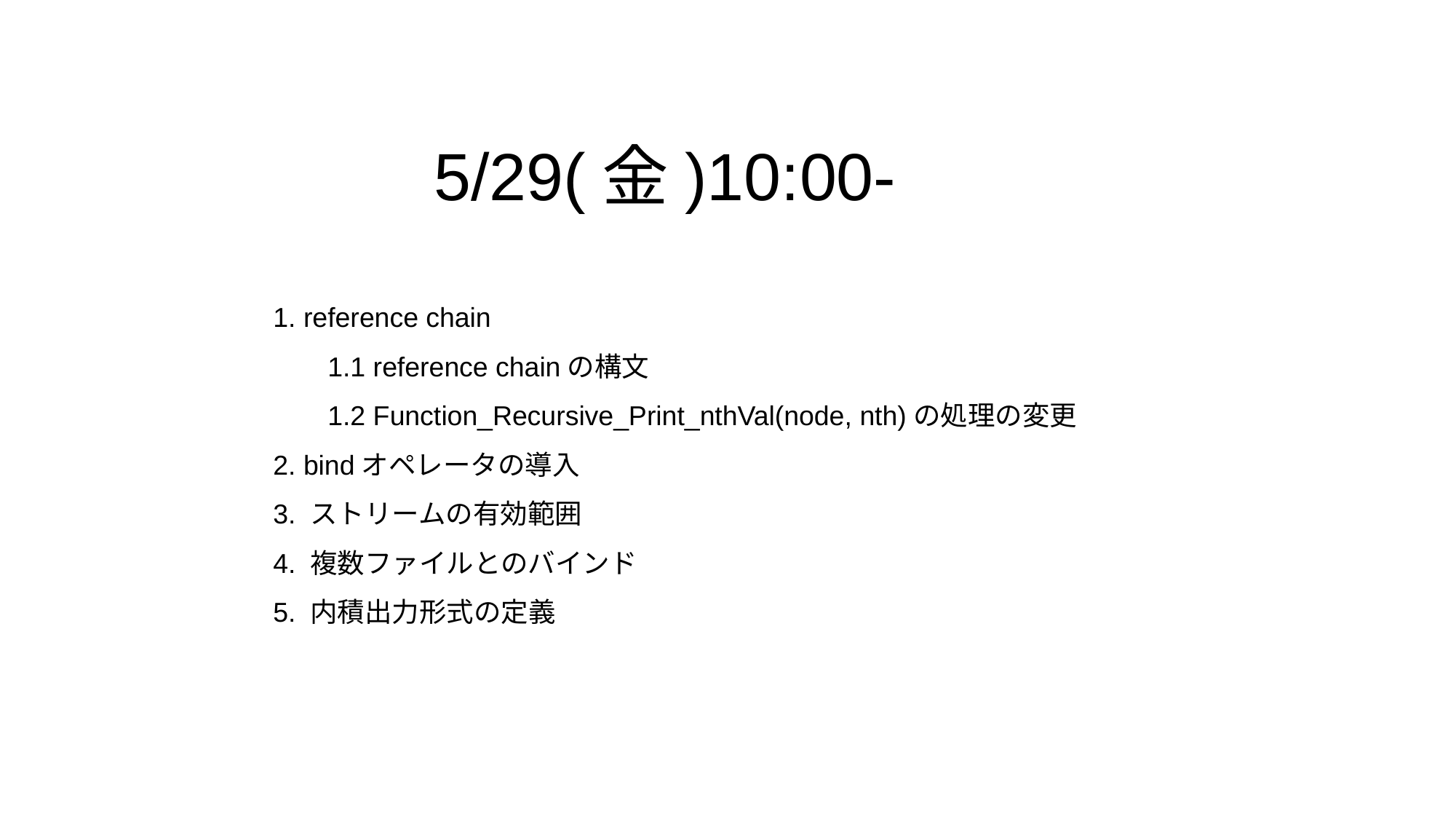

# 5/29(金)10:00-
1. reference chain
1.1 reference chainの構文
1.2 Function_Recursive_Print_nthVal(node, nth)の処理の変更
2. bindオペレータの導入
3. ストリームの有効範囲
4. 複数ファイルとのバインド
5. 内積出力形式の定義